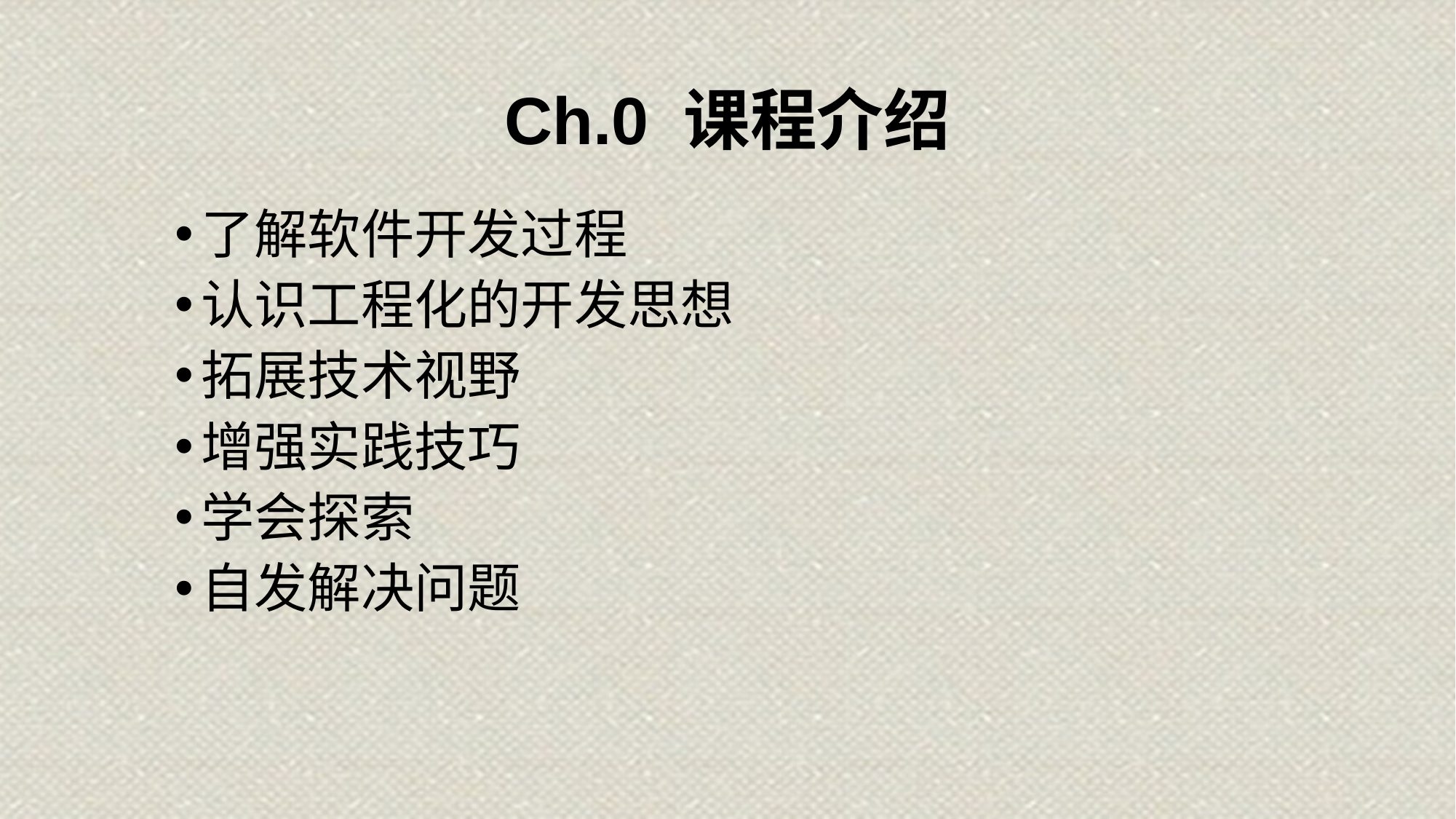

# Ch.0 课程介绍
了解软件开发过程
认识工程化的开发思想
拓展技术视野
增强实践技巧
学会探索
自发解决问题